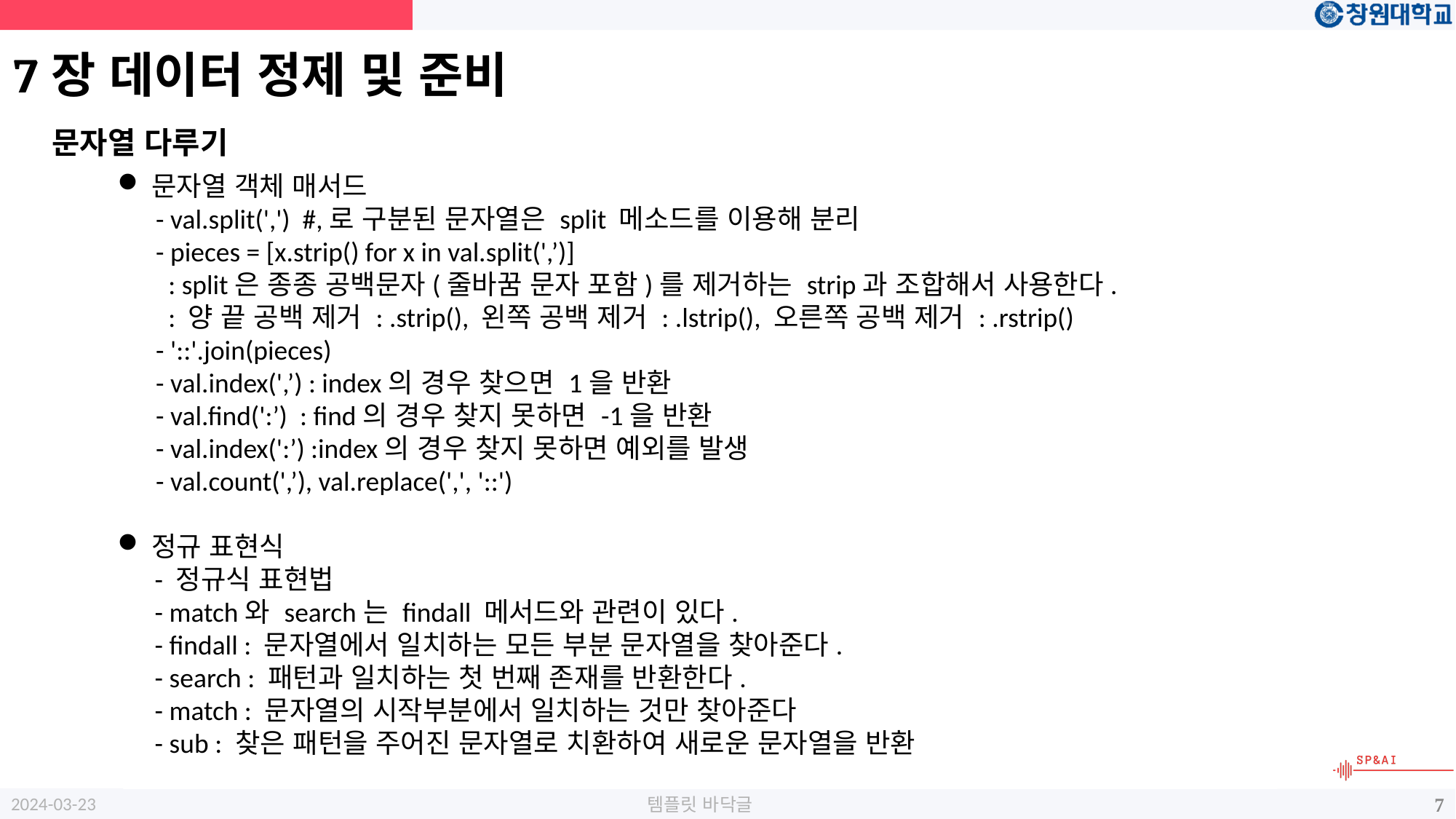

# 7장 데이터 정제 및 준비
문자열 다루기
문자열 객체 매서드
               - val.split(',')  #,로 구분된 문자열은 split 메소드를 이용해 분리
               - pieces = [x.strip() for x in val.split(',’)]
                 : split은 종종 공백문자(줄바꿈 문자 포함)를 제거하는 strip과 조합해서 사용한다.
                 : 양 끝 공백 제거 : .strip(), 왼쪽 공백 제거 : .lstrip(), 오른쪽 공백 제거 : .rstrip()
               - '::'.join(pieces)
               - val.index(',’) : index의 경우 찾으면 1을 반환
               - val.find(':’)  : find의 경우 찾지 못하면 -1을 반환
               - val.index(':’) :index의 경우 찾지 못하면 예외를 발생
               - val.count(',’), val.replace(',', '::')

정규 표현식
      - 정규식 표현법
      - match와 search는 findall 메서드와 관련이 있다.
      - findall : 문자열에서 일치하는 모든 부분 문자열을 찾아준다.
      - search : 패턴과 일치하는 첫 번째 존재를 반환한다.
      - match : 문자열의 시작부분에서 일치하는 것만 찾아준다
      - sub : 찾은 패턴을 주어진 문자열로 치환하여 새로운 문자열을 반환
2024-03-23
7
템플릿 바닥글